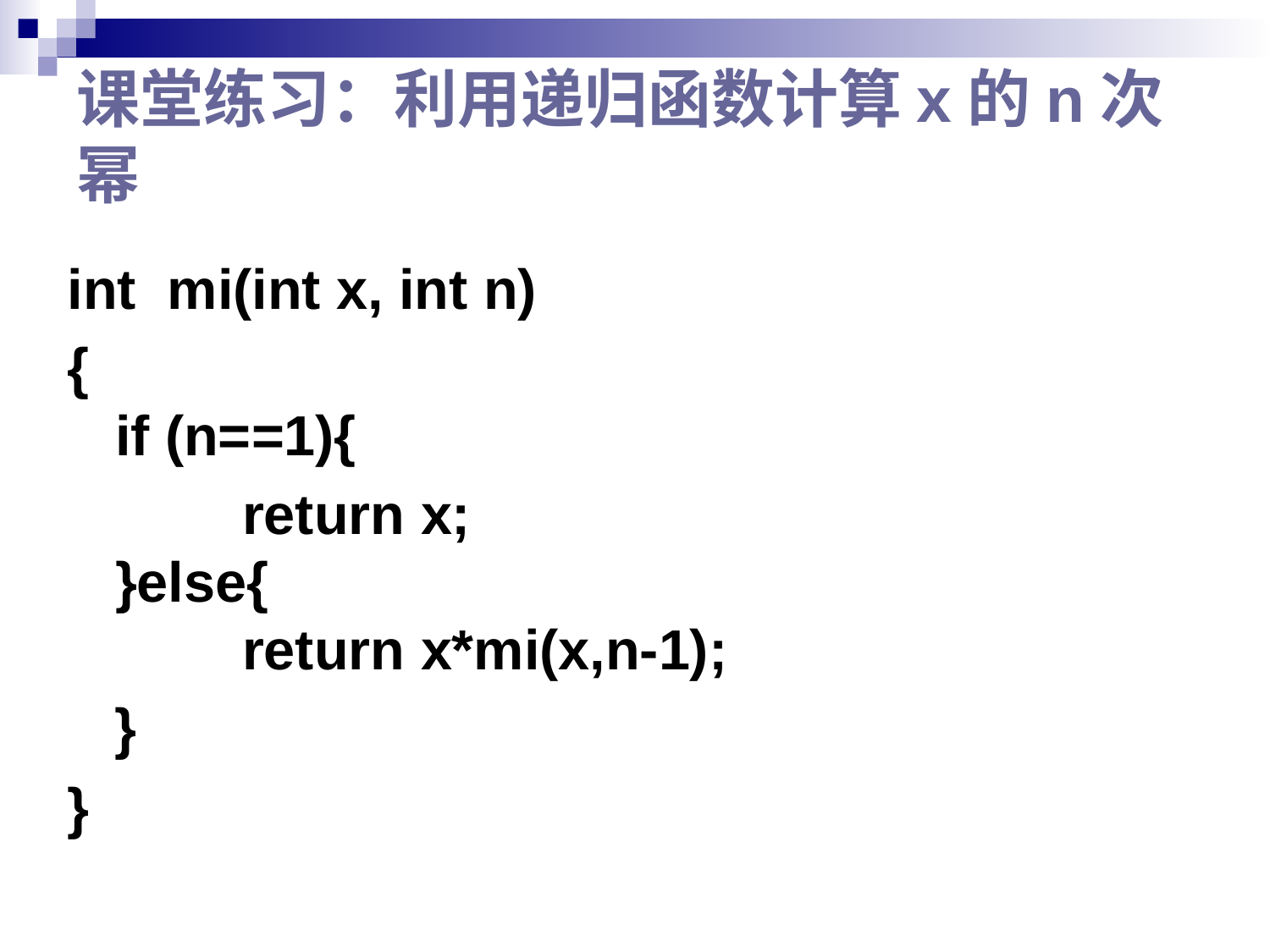

# 课堂练习：利用递归函数计算x的n次幂
int  mi(int x, int n)
{
if (n==1){
		return x;
}else{
	return x*mi(x,n-1);
   }
}